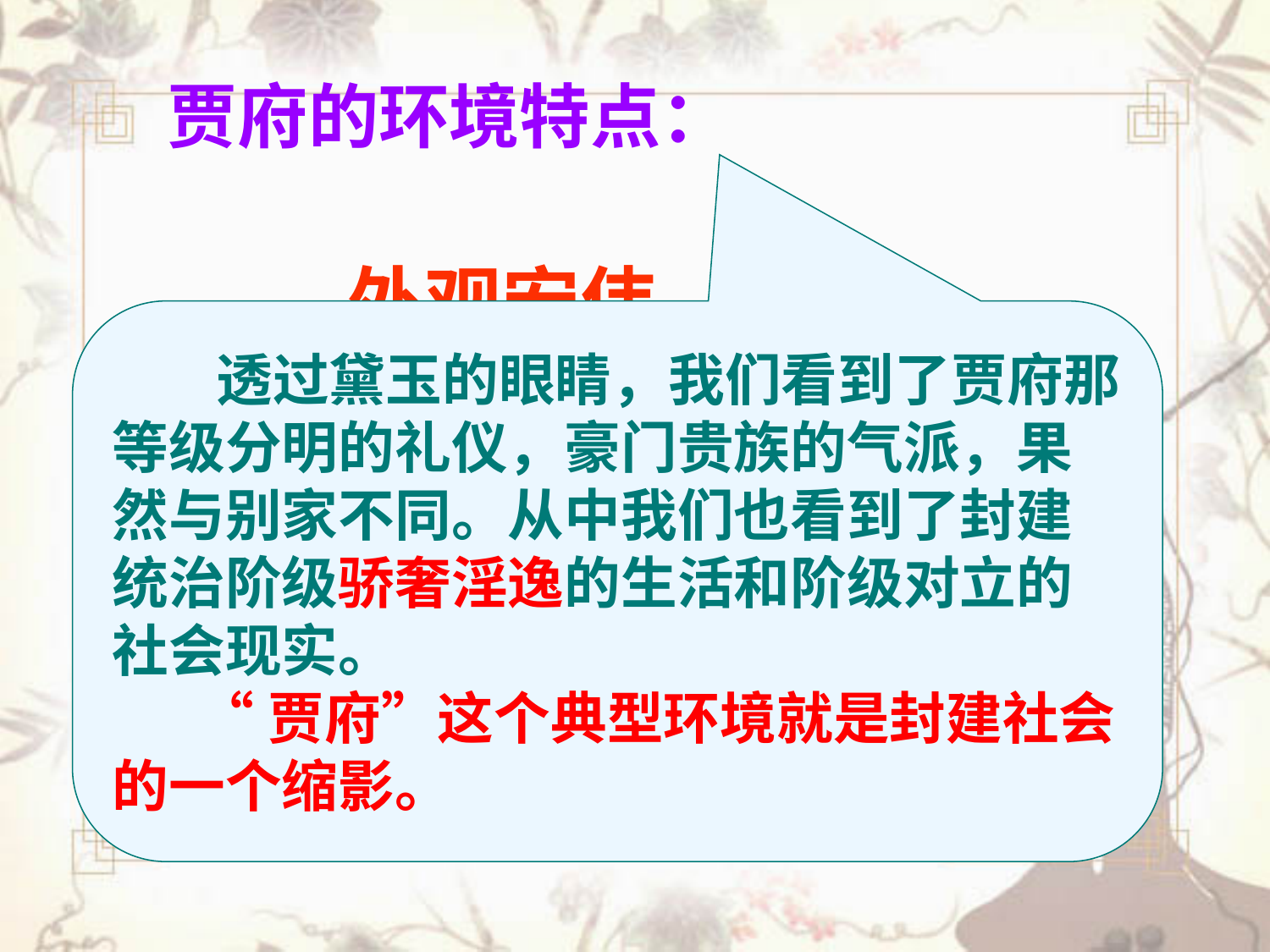

贾府的环境特点：
外观宏伟
布局精妙
陈设华贵
礼节繁琐
服饰精美
       透过黛玉的眼睛，我们看到了贾府那等级分明的礼仪，豪门贵族的气派，果然与别家不同。从中我们也看到了封建统治阶级骄奢淫逸的生活和阶级对立的社会现实。
         “贾府”这个典型环境就是封建社会的一个缩影。